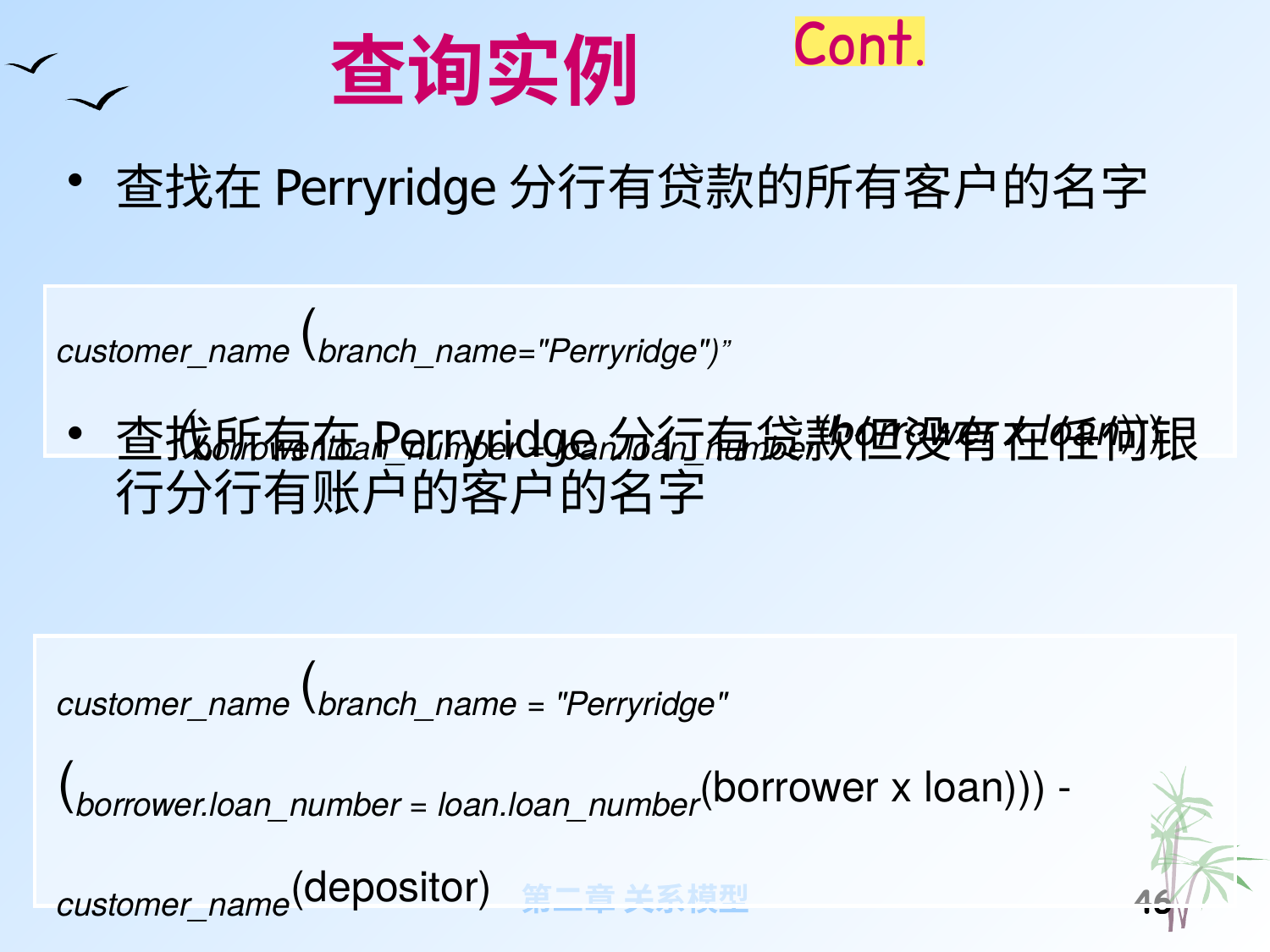

查询实例
Cont.
查找在Perryridge分行有贷款的所有客户的名字

查找所有在Perryridge分行有贷款但没有在任何银行分行有账户的客户的名字

customer_name (branch_name="Perryridge")”
    (borrower.loan_number = loan.loan_number(borrower x loan)))
customer_name (branch_name = "Perryridge"
(borrower.loan_number = loan.loan_number(borrower x loan))) - customer_name(depositor)

第二章 关系模型
46